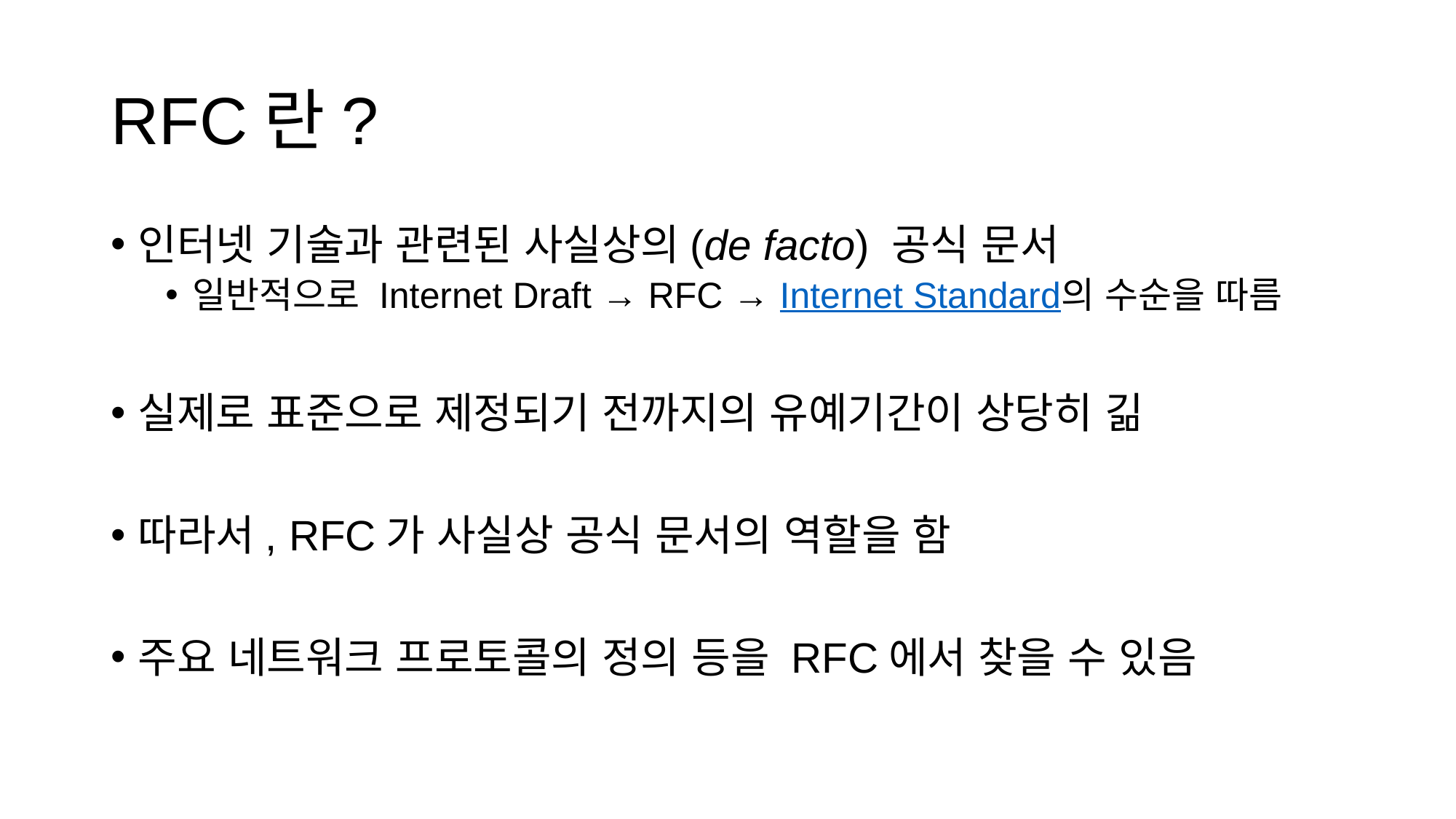

# RFC란?
인터넷 기술과 관련된 사실상의(de facto) 공식 문서
일반적으로 Internet Draft → RFC → Internet Standard의 수순을 따름

실제로 표준으로 제정되기 전까지의 유예기간이 상당히 긺

따라서, RFC가 사실상 공식 문서의 역할을 함

주요 네트워크 프로토콜의 정의 등을 RFC에서 찾을 수 있음